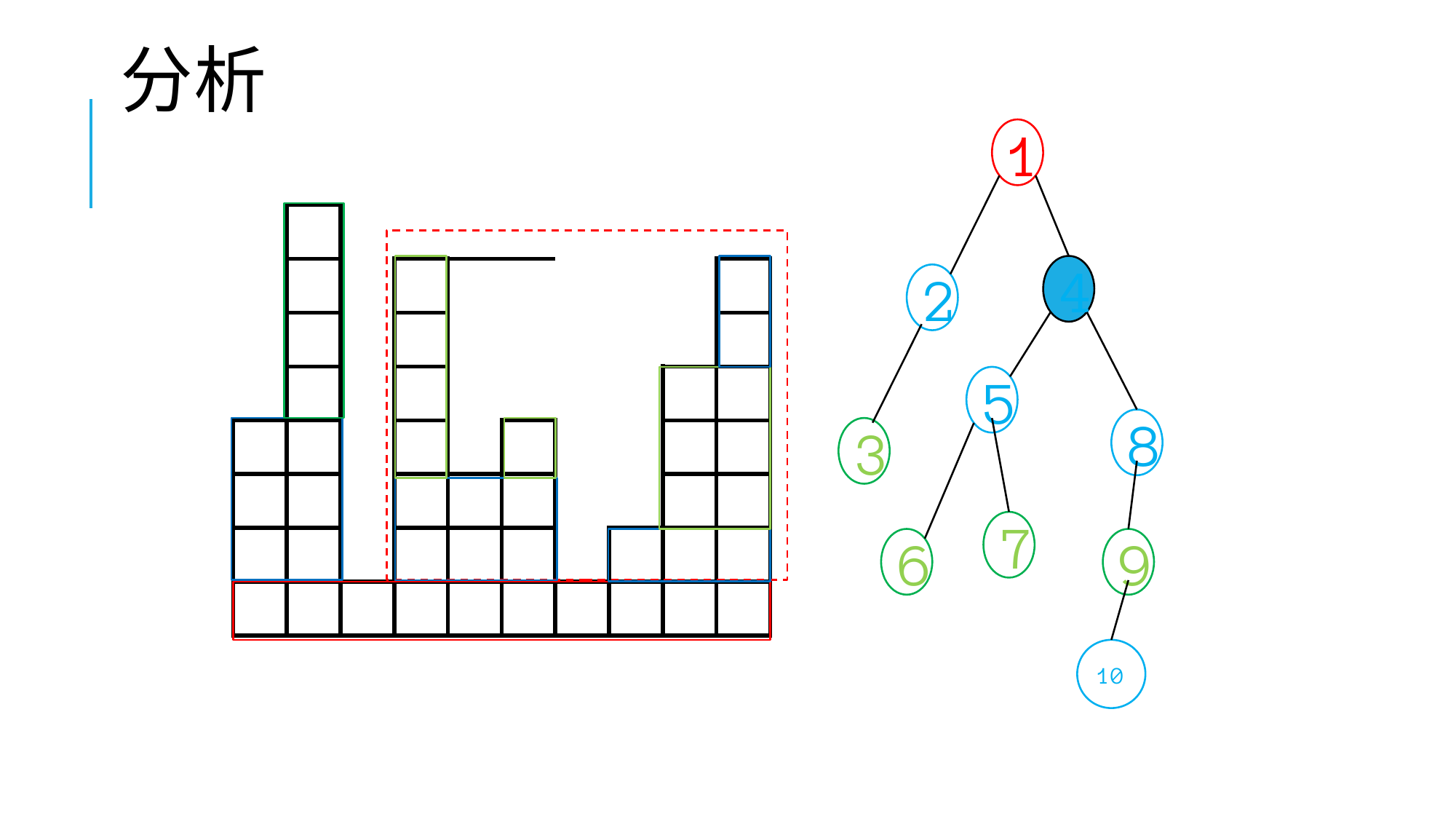

分析
1

|  |  |  |  |  |  |  |  |  |  |
| --- | --- | --- | --- | --- | --- | --- | --- | --- | --- |
|  |  |  |  |  |  |  |  |  |  |
|  |  |  |  |  |  |  |  |  |  |
|  |  |  |  |  |  |  |  |  |  |
|  |  |  |  |  |  |  |  |  |  |
|  |  |  |  |  |  |  |  |  |  |
|  |  |  |  |  |  |  |  |  |  |
|  |  |  |  |  |  |  |  |  |  |

4
2

5
8

3

7

6
9

10